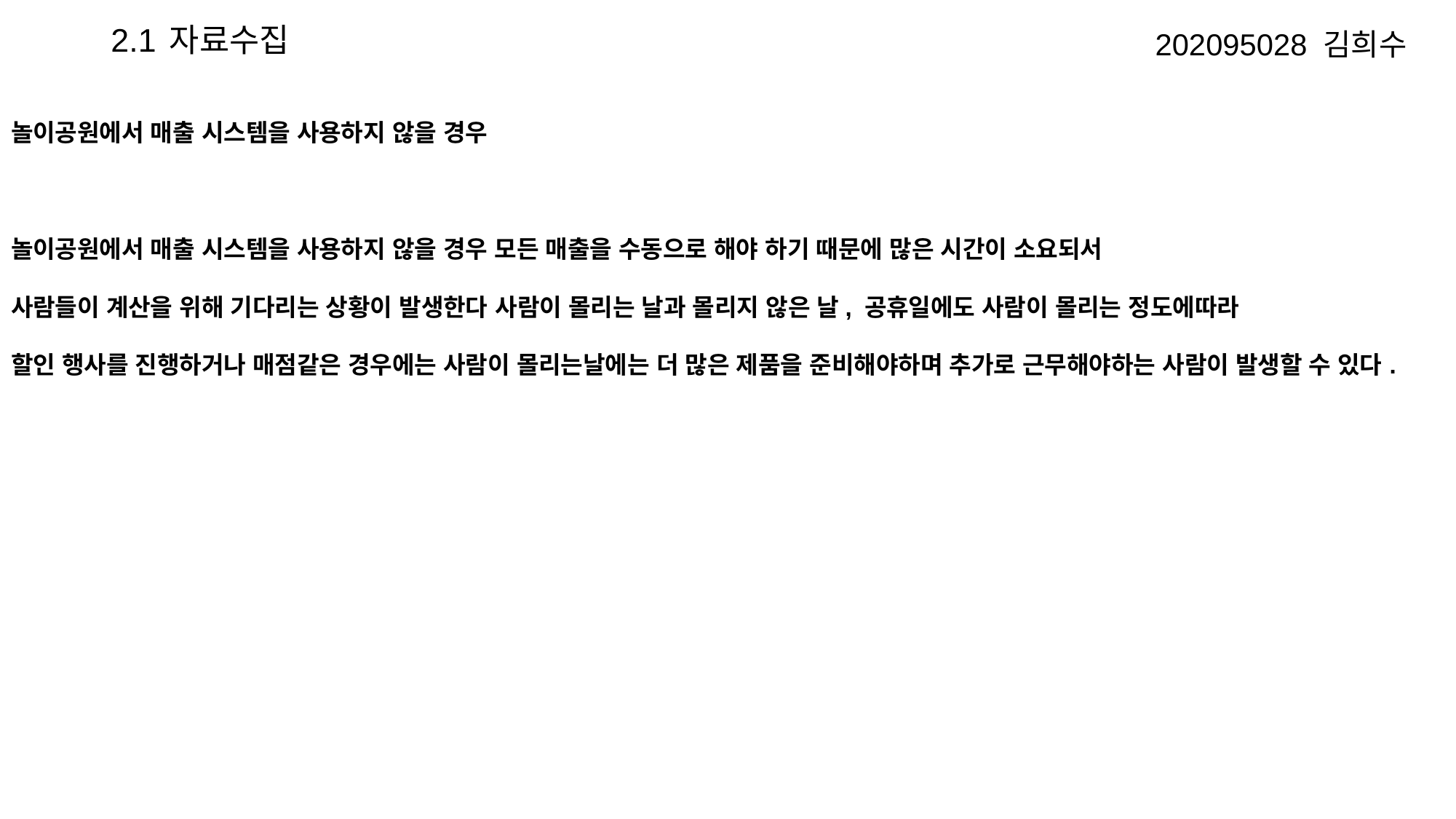

# 2.1 자료수집
202095028 김희수

놀이공원에서 매출 시스템을 사용하지 않을 경우

놀이공원에서 매출 시스템을 사용하지 않을 경우 모든 매출을 수동으로 해야 하기 때문에 많은 시간이 소요되서
사람들이 계산을 위해 기다리는 상황이 발생한다 사람이 몰리는 날과 몰리지 않은 날, 공휴일에도 사람이 몰리는 정도에따라
할인 행사를 진행하거나 매점같은 경우에는 사람이 몰리는날에는 더 많은 제품을 준비해야하며 추가로 근무해야하는 사람이 발생할 수 있다.